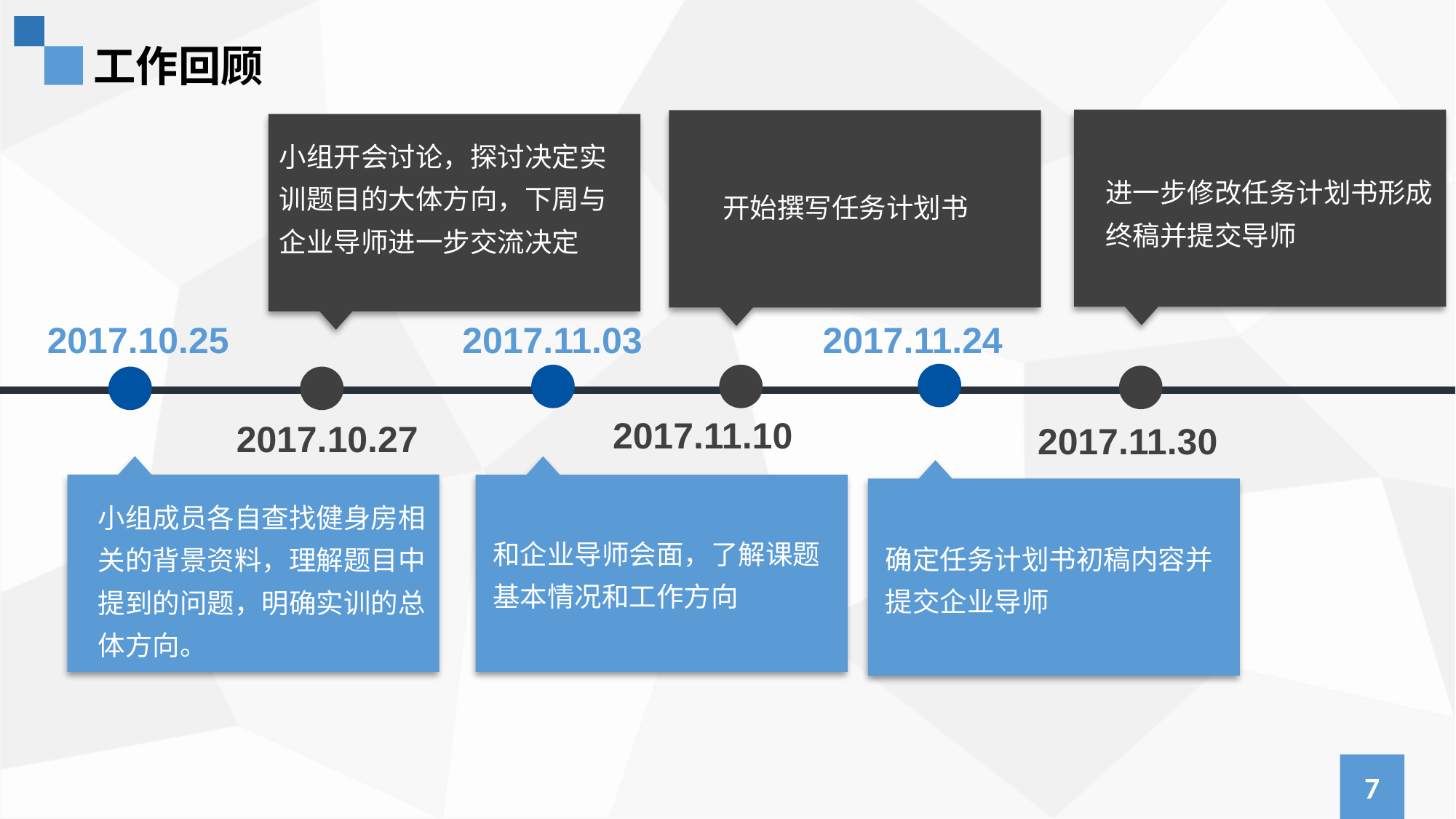

工作回顾

进一步修改任务计划书形成终稿并提交导师

开始撰写任务计划书

小组开会讨论，探讨决定实训题目的大体方向，下周与企业导师进一步交流决定
2017.10.25
2017.11.03
2017.11.24

2017.11.10
2017.10.27
2017.11.30

小组成员各自查找健身房相关的背景资料，理解题目中提到的问题，明确实训的总体方向。

和企业导师会面，了解课题基本情况和工作方向

确定任务计划书初稿内容并提交企业导师
7